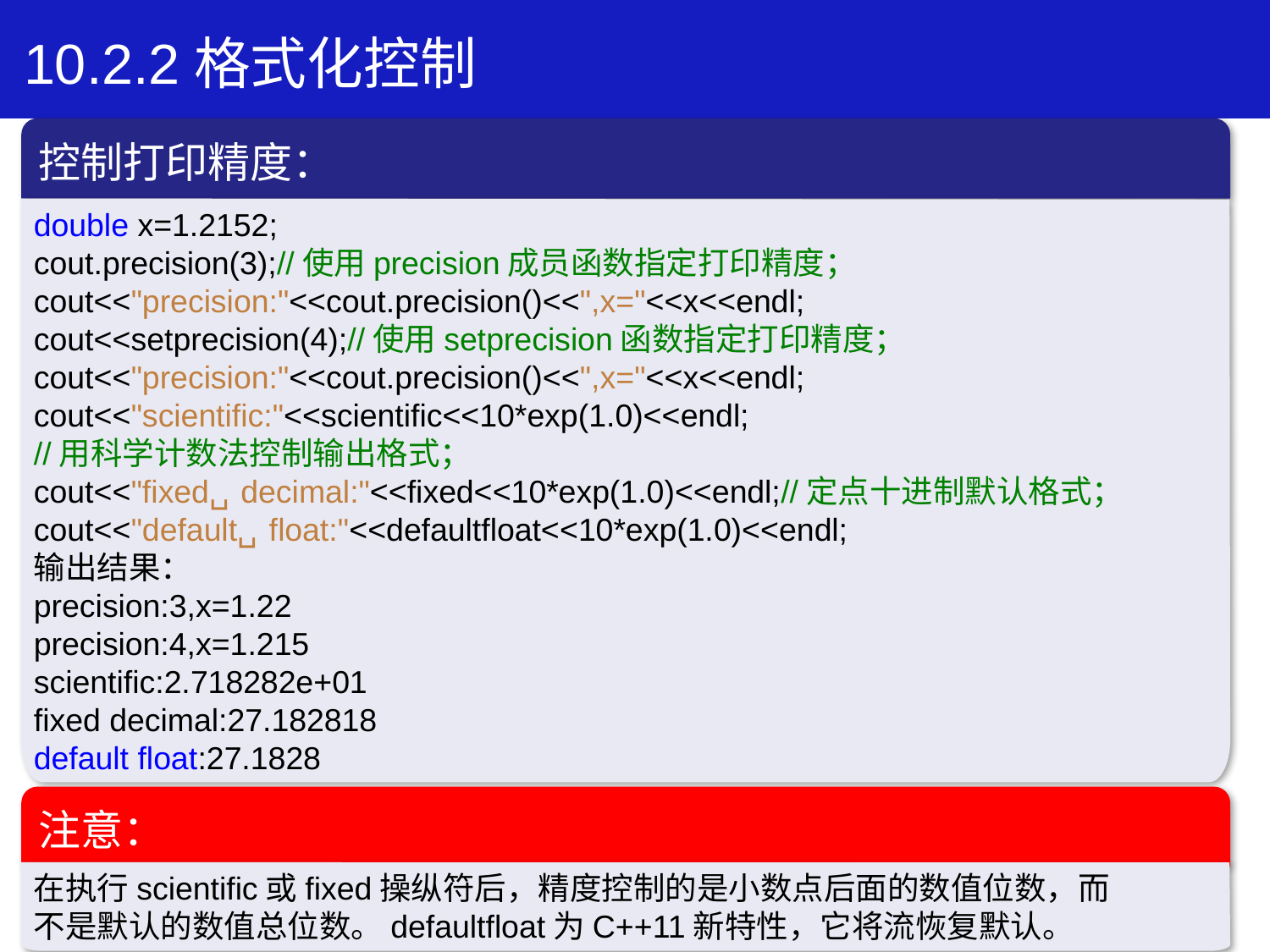

10.2.2格式化控制
控制打印精度：
double x=1.2152;
cout.precision(3);//使用precision成员函数指定打印精度；
cout<<"precision:"<<cout.precision()<<",x="<<x<<endl;
cout<<setprecision(4);//使用setprecision函数指定打印精度；
cout<<"precision:"<<cout.precision()<<",x="<<x<<endl;
cout<<"scientific:"<<scientific<<10*exp(1.0)<<endl;
//用科学计数法控制输出格式；
cout<<"fixed␣decimal:"<<fixed<<10*exp(1.0)<<endl;//定点十进制默认格式；
cout<<"default␣float:"<<defaultfloat<<10*exp(1.0)<<endl;
输出结果：
precision:3,x=1.22
precision:4,x=1.215
scientific:2.718282e+01
fixed decimal:27.182818
default float:27.1828
注意：
在执行scientific或fixed操纵符后，精度控制的是小数点后面的数值位数，而
不是默认的数值总位数。defaultfloat为C++11新特性，它将流恢复默认。
14